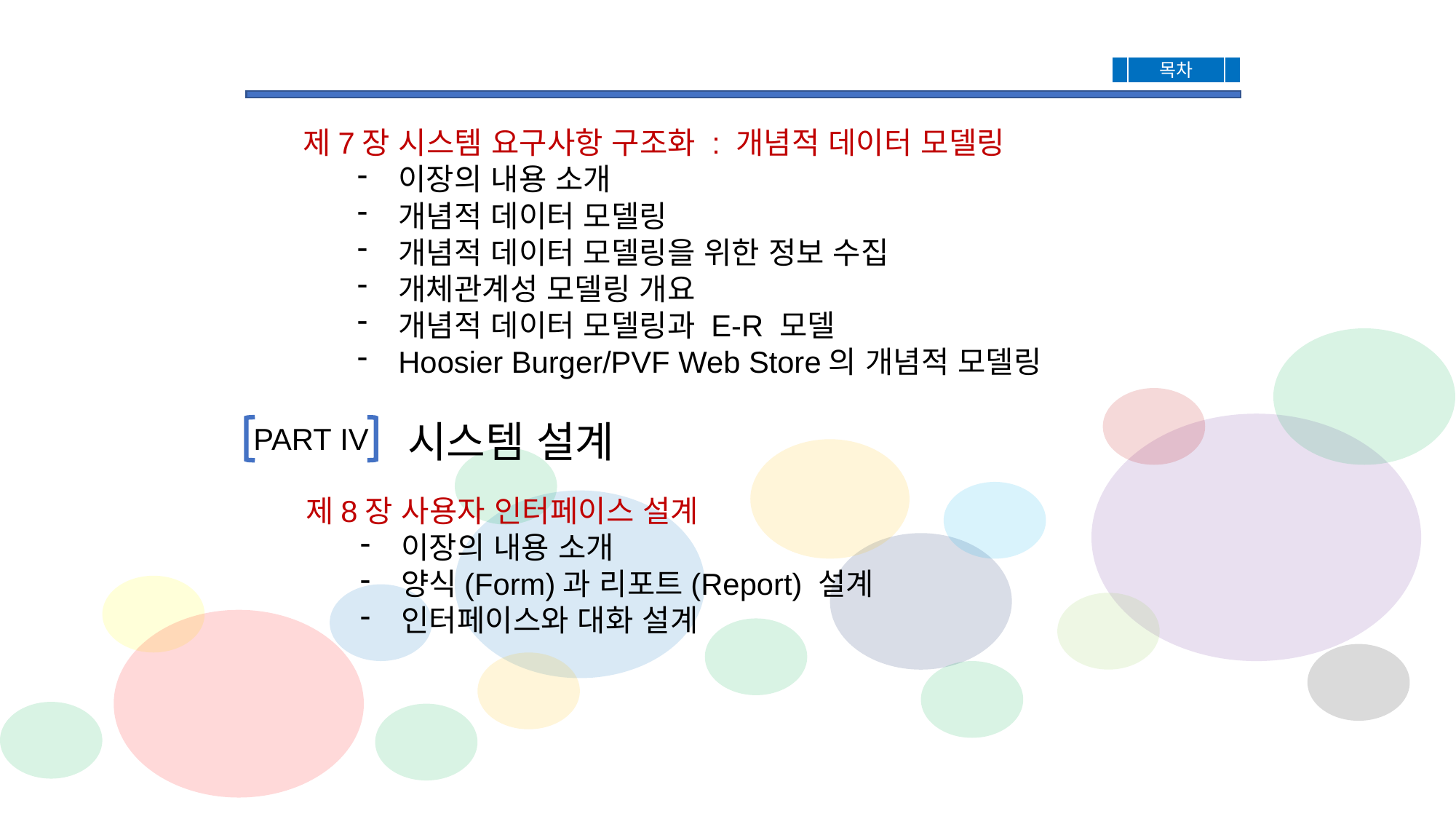

목차

제7장 시스템 요구사항 구조화 : 개념적 데이터 모델링
이장의 내용 소개
개념적 데이터 모델링
개념적 데이터 모델링을 위한 정보 수집
개체관계성 모델링 개요
개념적 데이터 모델링과 E-R 모델
Hoosier Burger/PVF Web Store의 개념적 모델링
시스템 설계
PART IV

제8장 사용자 인터페이스 설계
이장의 내용 소개
양식(Form)과 리포트(Report) 설계
인터페이스와 대화 설계